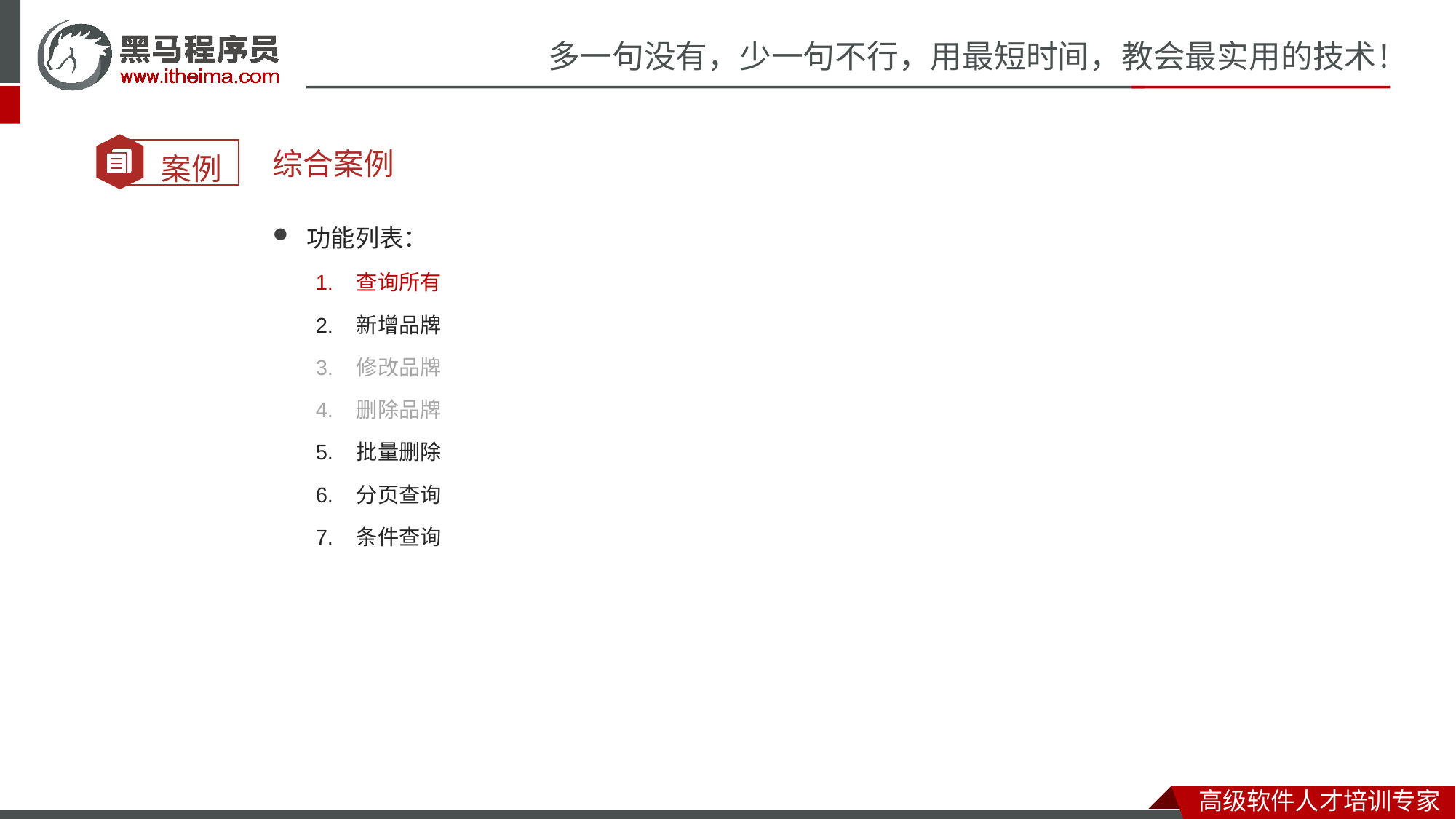

综合案例
功能列表：
查询所有
新增品牌
修改品牌
删除品牌
批量删除
分页查询
条件查询